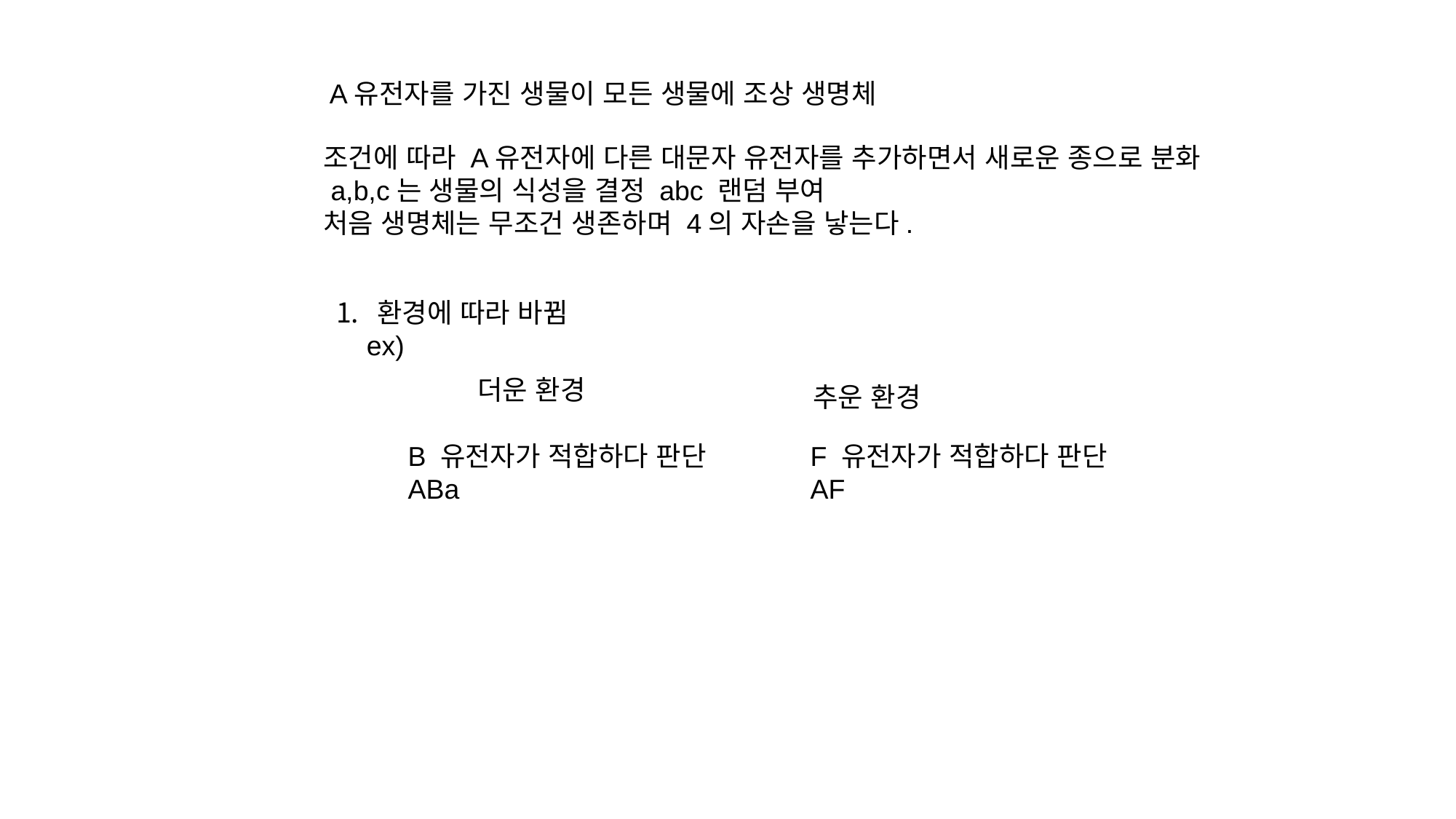

A유전자를 가진 생물이 모든 생물에 조상 생명체
조건에 따라 A유전자에 다른 대문자 유전자를 추가하면서 새로운 종으로 분화
 a,b,c는 생물의 식성을 결정 abc 랜덤 부여
처음 생명체는 무조건 생존하며 4의 자손을 낳는다.

환경에 따라 바뀜
    ex)
더운 환경
추운 환경
B 유전자가 적합하다 판단
ABa
F 유전자가 적합하다 판단
AF